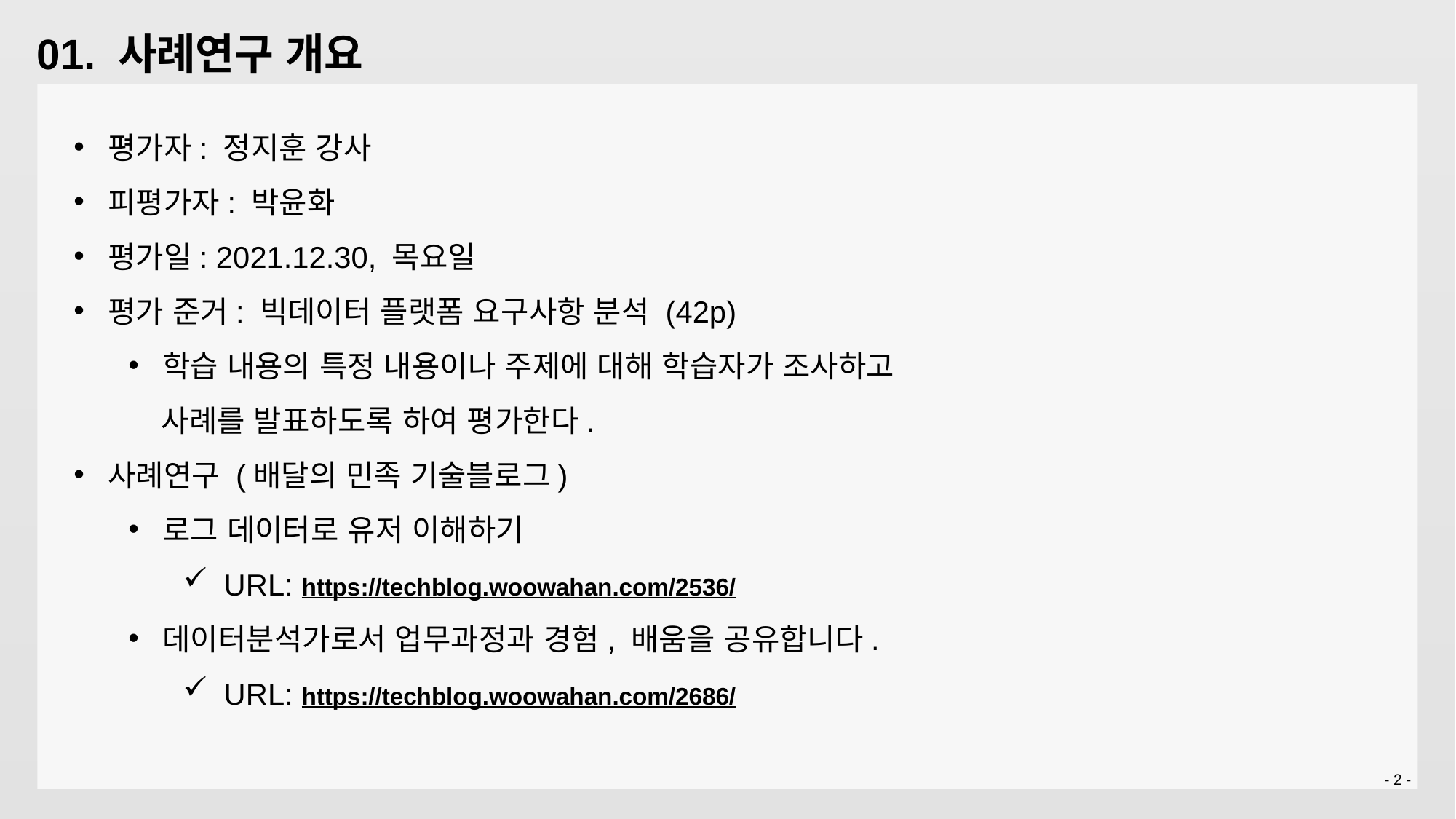

01. 사례연구 개요
평가자: 정지훈 강사
피평가자: 박윤화
평가일: 2021.12.30, 목요일
평가 준거: 빅데이터 플랫폼 요구사항 분석 (42p)
학습 내용의 특정 내용이나 주제에 대해 학습자가 조사하고
   사례를 발표하도록 하여 평가한다.
사례연구 (배달의 민족 기술블로그)
로그 데이터로 유저 이해하기
URL: https://techblog.woowahan.com/2536/
데이터분석가로서 업무과정과 경험, 배움을 공유합니다.
URL: https://techblog.woowahan.com/2686/
- 2 -